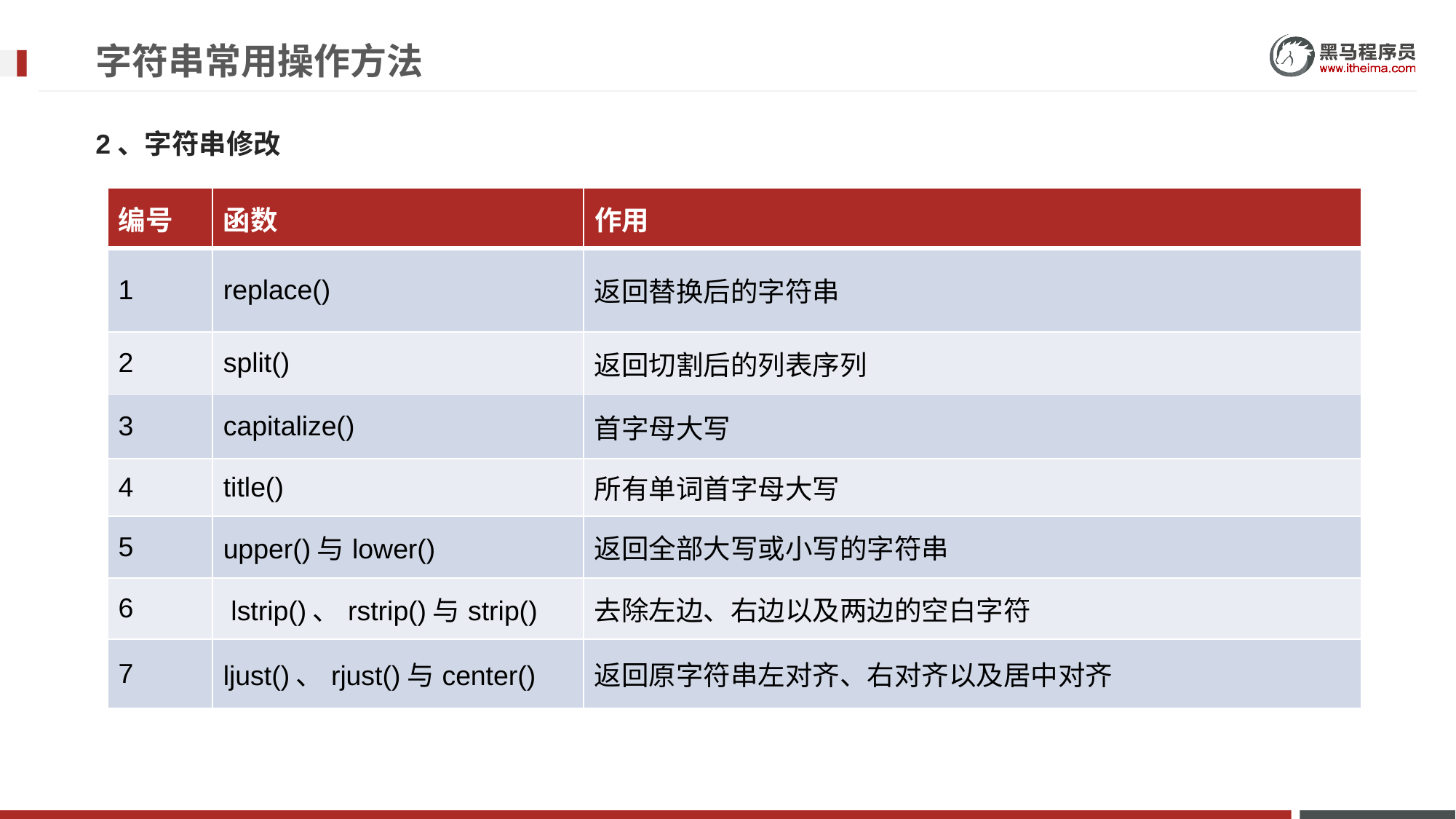

# 字符串常用操作方法
2、字符串修改
| 编号 | 函数 | 作用 |
| --- | --- | --- |
| 1 | replace() | 返回替换后的字符串 |
| 2 | split() | 返回切割后的列表序列 |
| 3 | capitalize() | 首字母大写 |
| 4 | title() | 所有单词首字母大写 |
| 5 | upper()与lower() | 返回全部大写或小写的字符串 |
| 6 | lstrip()、rstrip()与strip() | 去除左边、右边以及两边的空白字符 |
| 7 | ljust()、rjust()与center() | 返回原字符串左对齐、右对齐以及居中对齐 |